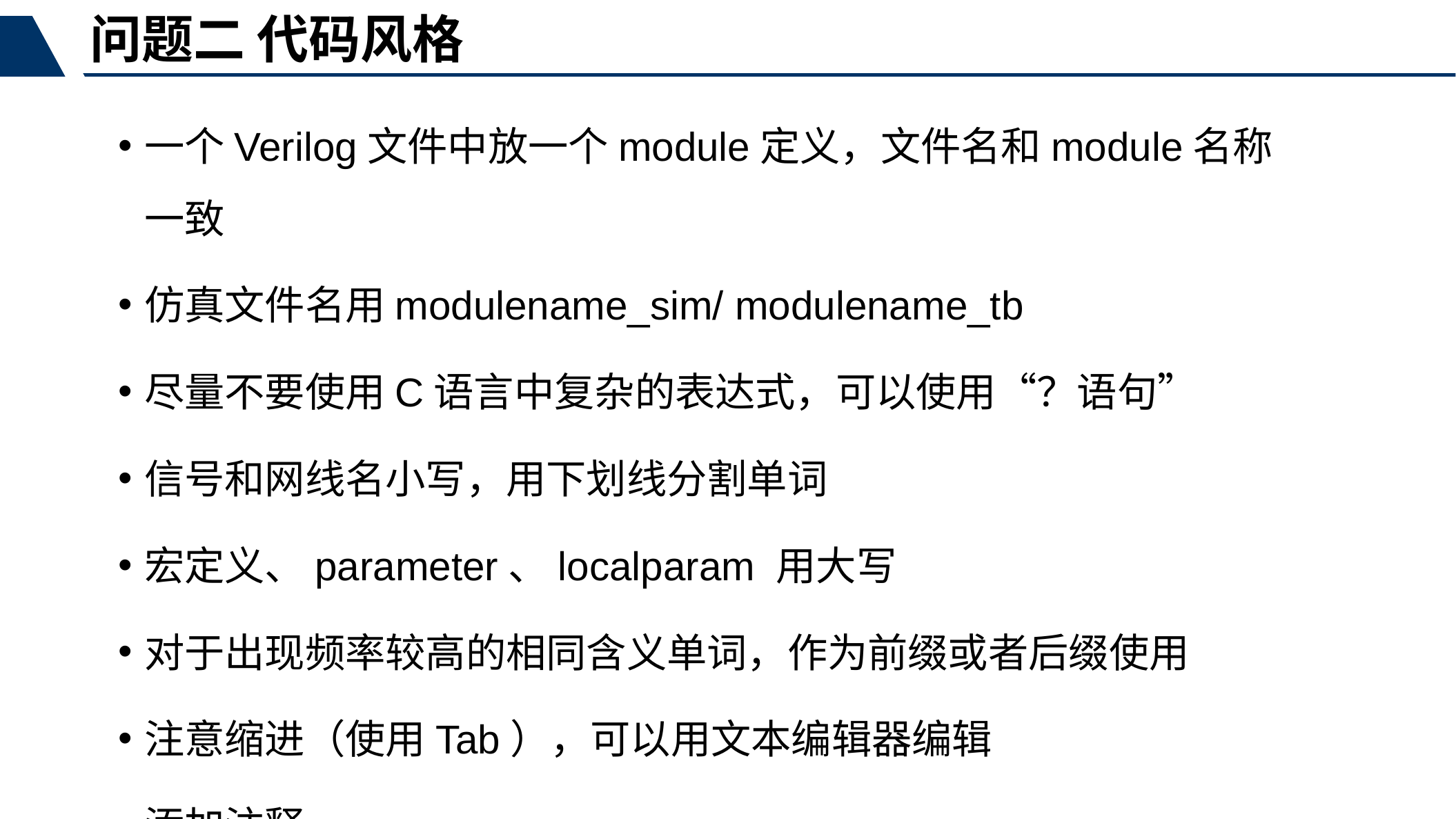

问题二 代码风格

一个Verilog文件中放一个module定义，文件名和module名称一致
仿真文件名用modulename_sim/ modulename_tb
尽量不要使用C语言中复杂的表达式，可以使用“？语句”
信号和网线名小写，用下划线分割单词
宏定义、parameter、localparam 用大写
对于出现频率较高的相同含义单词，作为前缀或者后缀使用
注意缩进（使用Tab），可以用文本编辑器编辑
添加注释